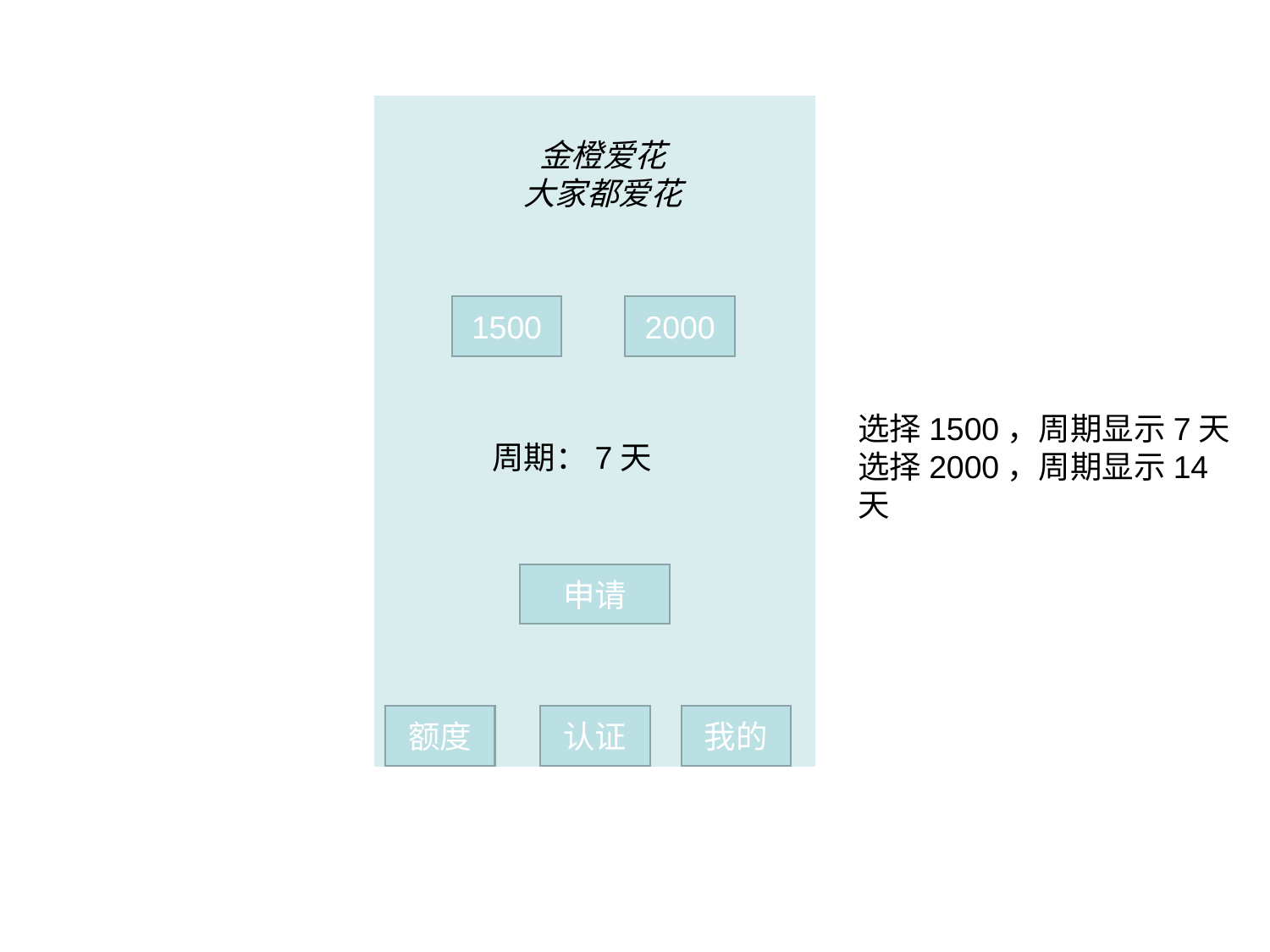

金橙爱花
大家都爱花
1500
2000
选择1500，周期显示7天
选择2000，周期显示14天
周期：7天
申请
额度
认证
我的